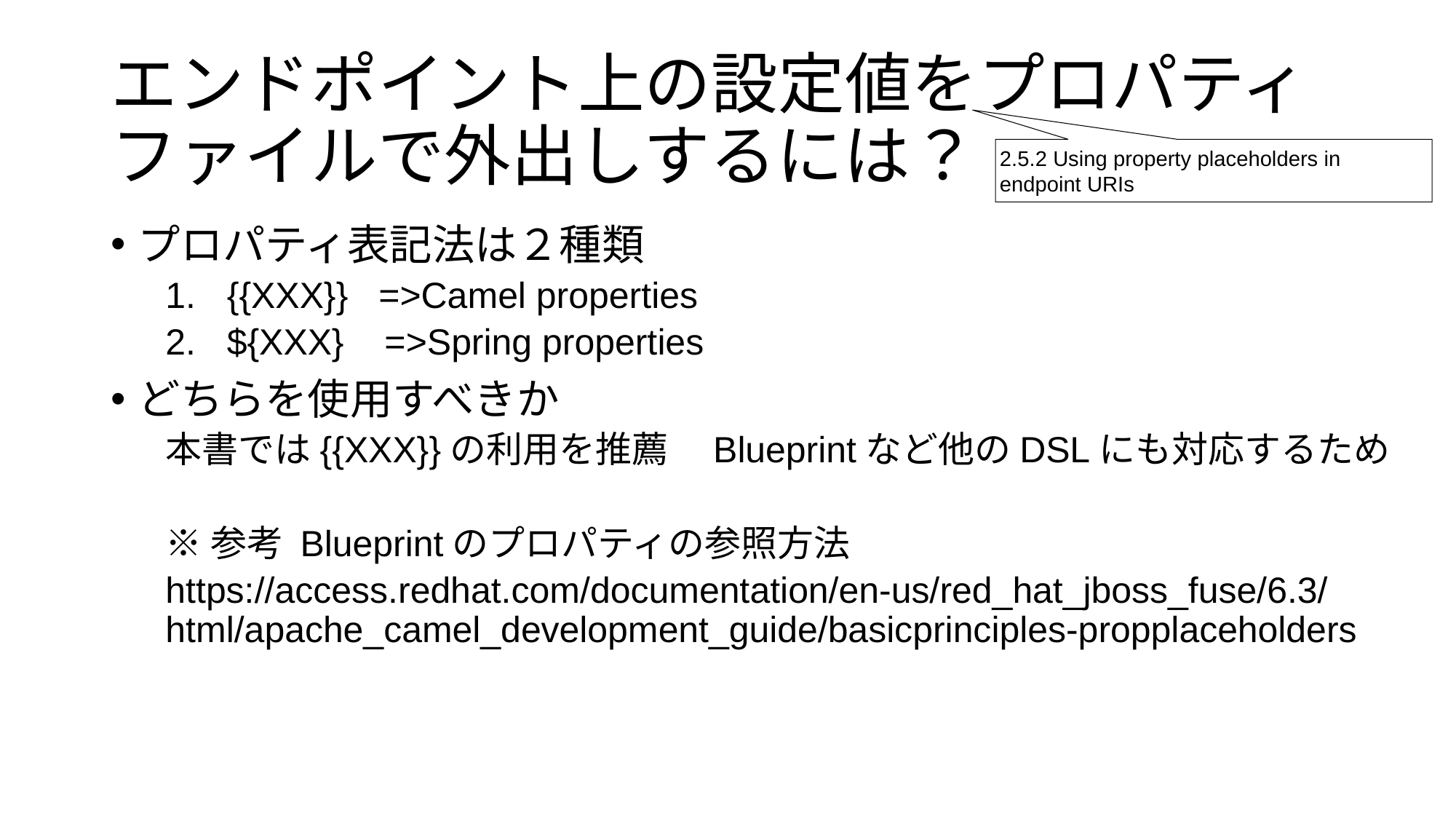

# エンドポイント上の設定値をプロパティファイルで外出しするには？
2.5.2 Using property placeholders in endpoint URIs
プロパティ表記法は２種類
{{XXX}}   =>Camel properties
${XXX}    =>Spring properties
どちらを使用すべきか
本書では{{XXX}}の利用を推薦　Blueprintなど他のDSLにも対応するため

※参考 Blueprintのプロパティの参照方法
https://access.redhat.com/documentation/en-us/red_hat_jboss_fuse/6.3/html/apache_camel_development_guide/basicprinciples-propplaceholders